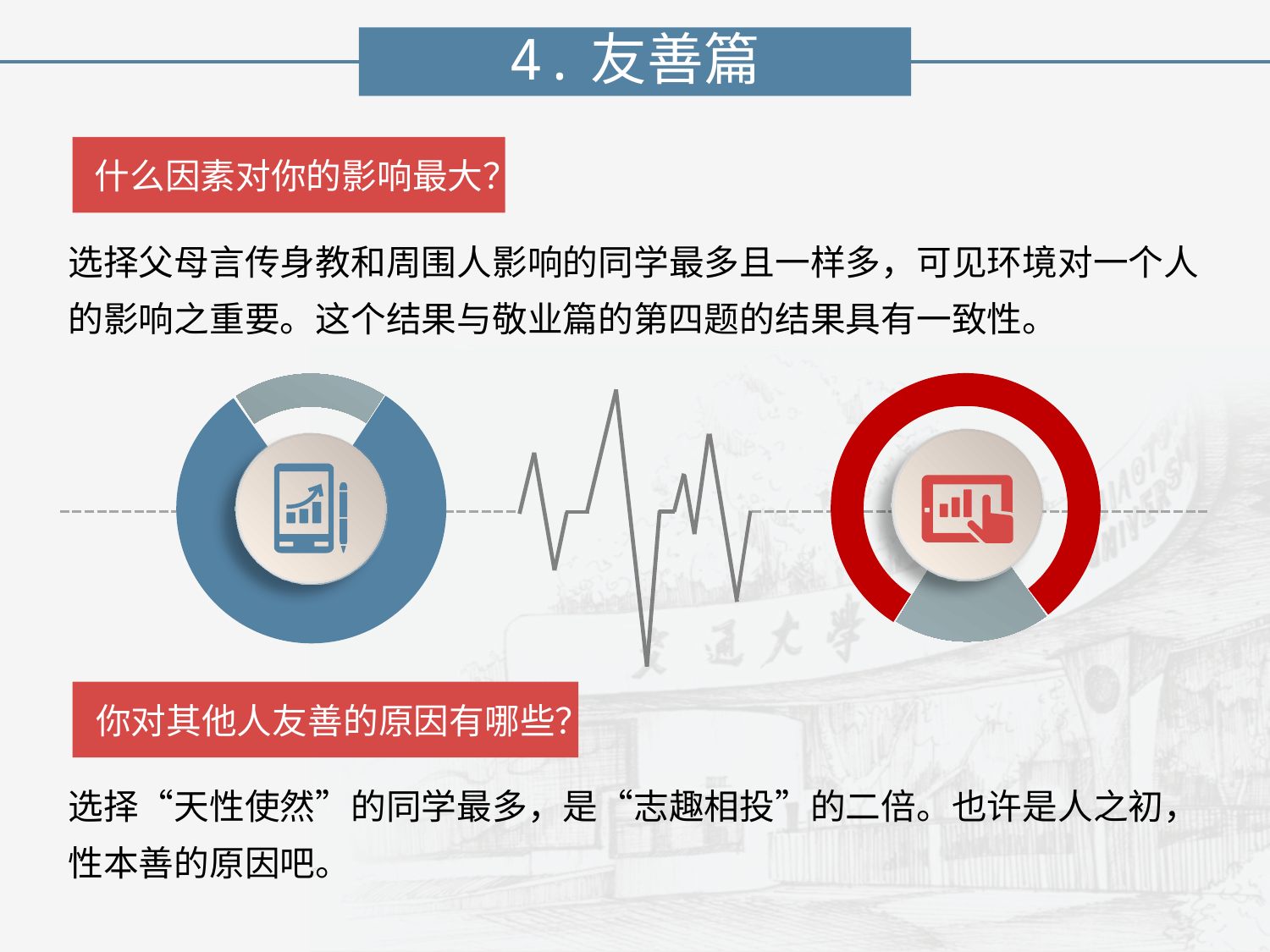

4.友善篇

什么因素对你的影响最大？
选择父母言传身教和周围人影响的同学最多且一样多，可见环境对一个人的影响之重要。这个结果与敬业篇的第四题的结果具有一致性。

你对其他人友善的原因有哪些？
选择“天性使然”的同学最多，是“志趣相投”的二倍。也许是人之初，性本善的原因吧。